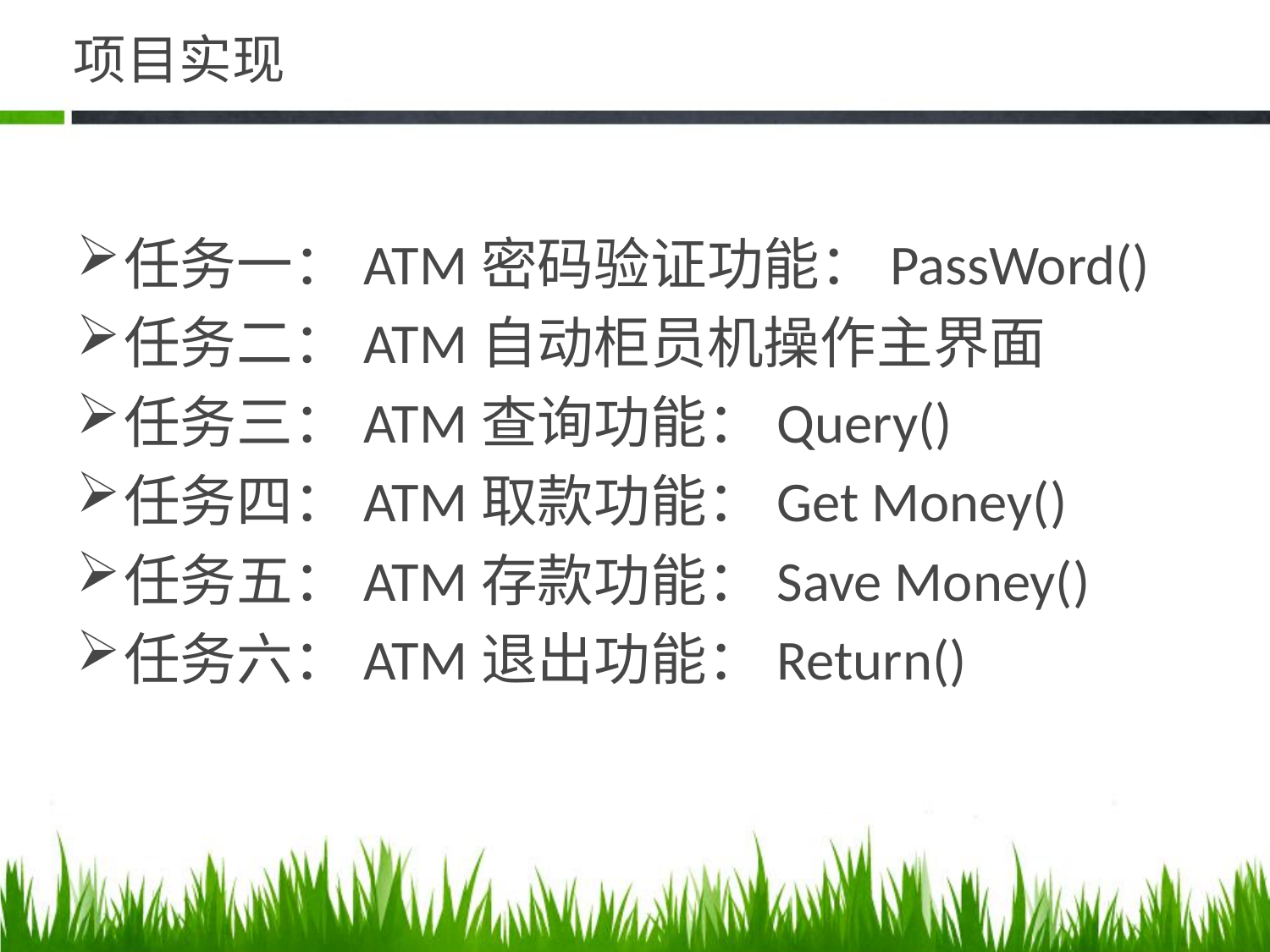

# 项目实现
任务一：ATM密码验证功能：PassWord()
任务二：ATM自动柜员机操作主界面
任务三：ATM查询功能：Query()
任务四：ATM取款功能：Get Money()
任务五：ATM存款功能：Save Money()
任务六：ATM退出功能：Return()